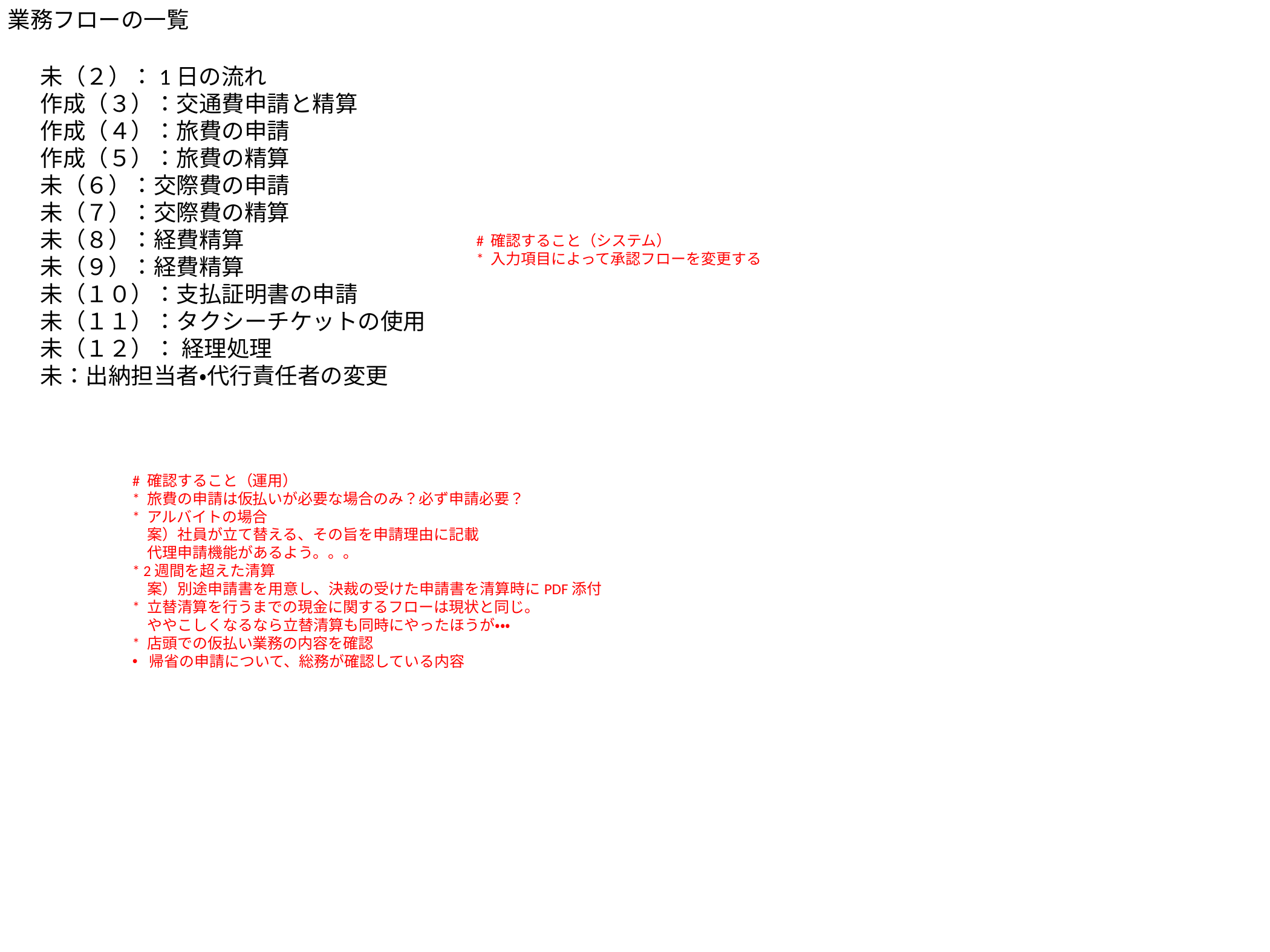

業務フローの一覧
未（２）：1日の流れ
作成（３）：交通費申請と精算
作成（４）：旅費の申請
作成（５）：旅費の精算
未（６）：交際費の申請
未（７）：交際費の精算
未（８）：経費精算
未（９）：経費精算
未（１０）：支払証明書の申請
未（１１）：タクシーチケットの使用
未（１２）： 経理処理
未：出納担当者・代行責任者の変更
# 確認すること（システム）
* 入力項目によって承認フローを変更する
# 確認すること（運用）
* 旅費の申請は仮払いが必要な場合のみ？必ず申請必要？
* アルバイトの場合
　案）社員が立て替える、その旨を申請理由に記載
　代理申請機能があるよう。。。
* 2週間を超えた清算
　案）別途申請書を用意し、決裁の受けた申請書を清算時にPDF添付
* 立替清算を行うまでの現金に関するフローは現状と同じ。
　ややこしくなるなら立替清算も同時にやったほうが・・・
* 店頭での仮払い業務の内容を確認
帰省の申請について、総務が確認している内容